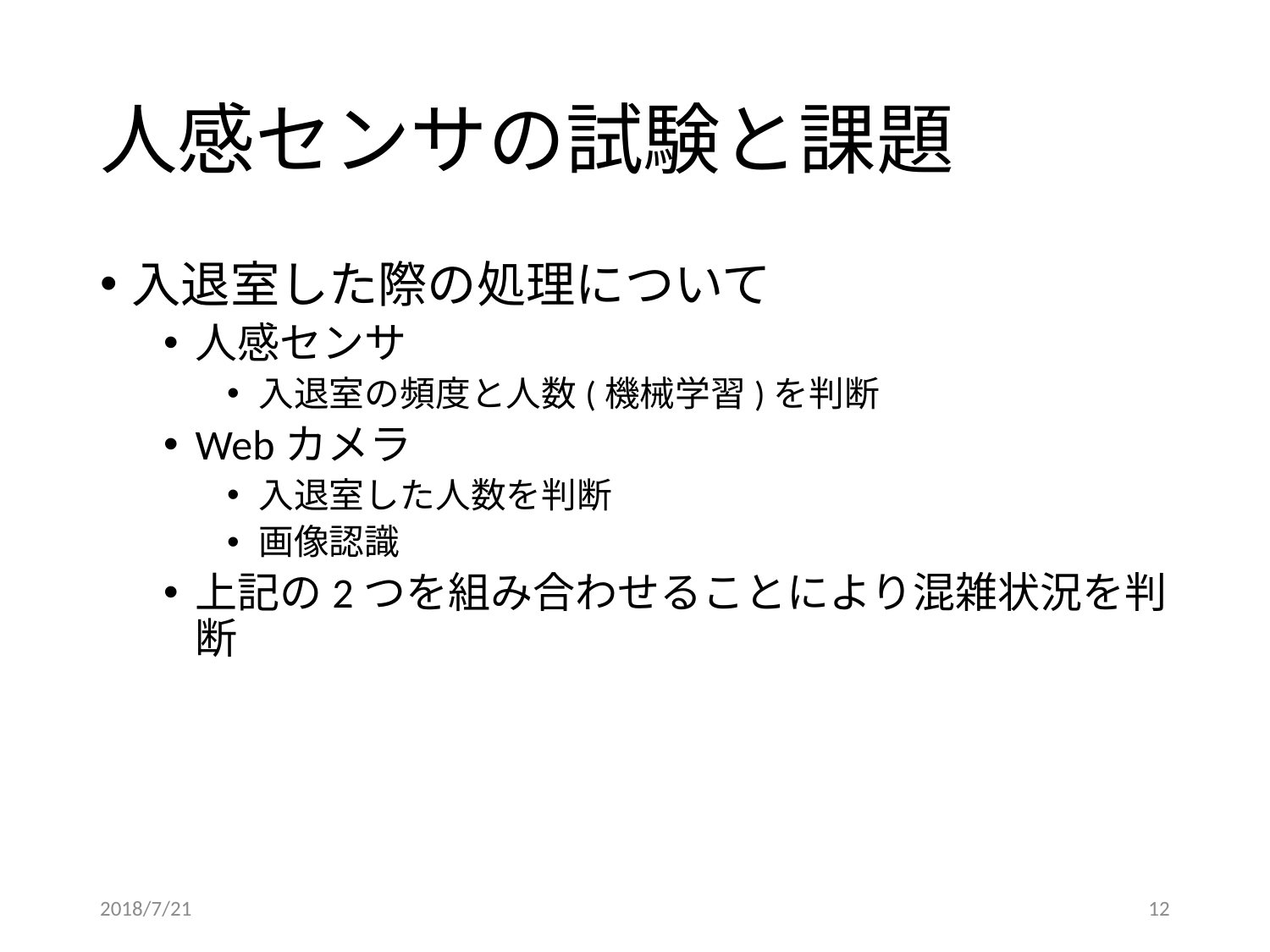

# 人感センサの試験と課題
入退室した際の処理について
人感センサ
入退室の頻度と人数(機械学習)を判断
Webカメラ
入退室した人数を判断
画像認識
上記の2つを組み合わせることにより混雑状況を判断
2018/7/21
12